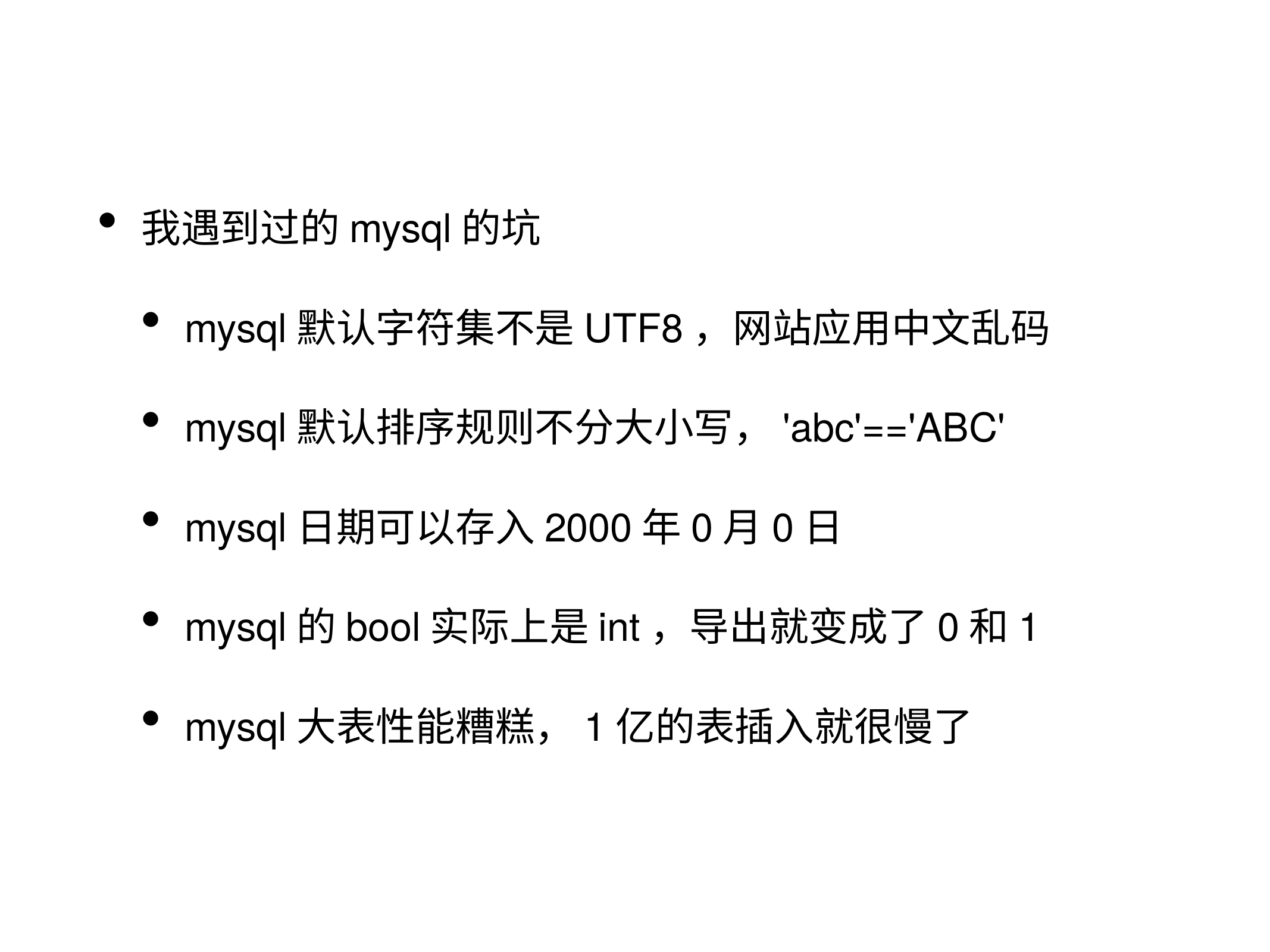

我遇到过的mysql的坑
mysql默认字符集不是UTF8，网站应用中文乱码
mysql默认排序规则不分大小写，'abc'=='ABC'
mysql日期可以存入2000年0月0日
mysql的bool实际上是int，导出就变成了0和1
mysql大表性能糟糕，1亿的表插入就很慢了